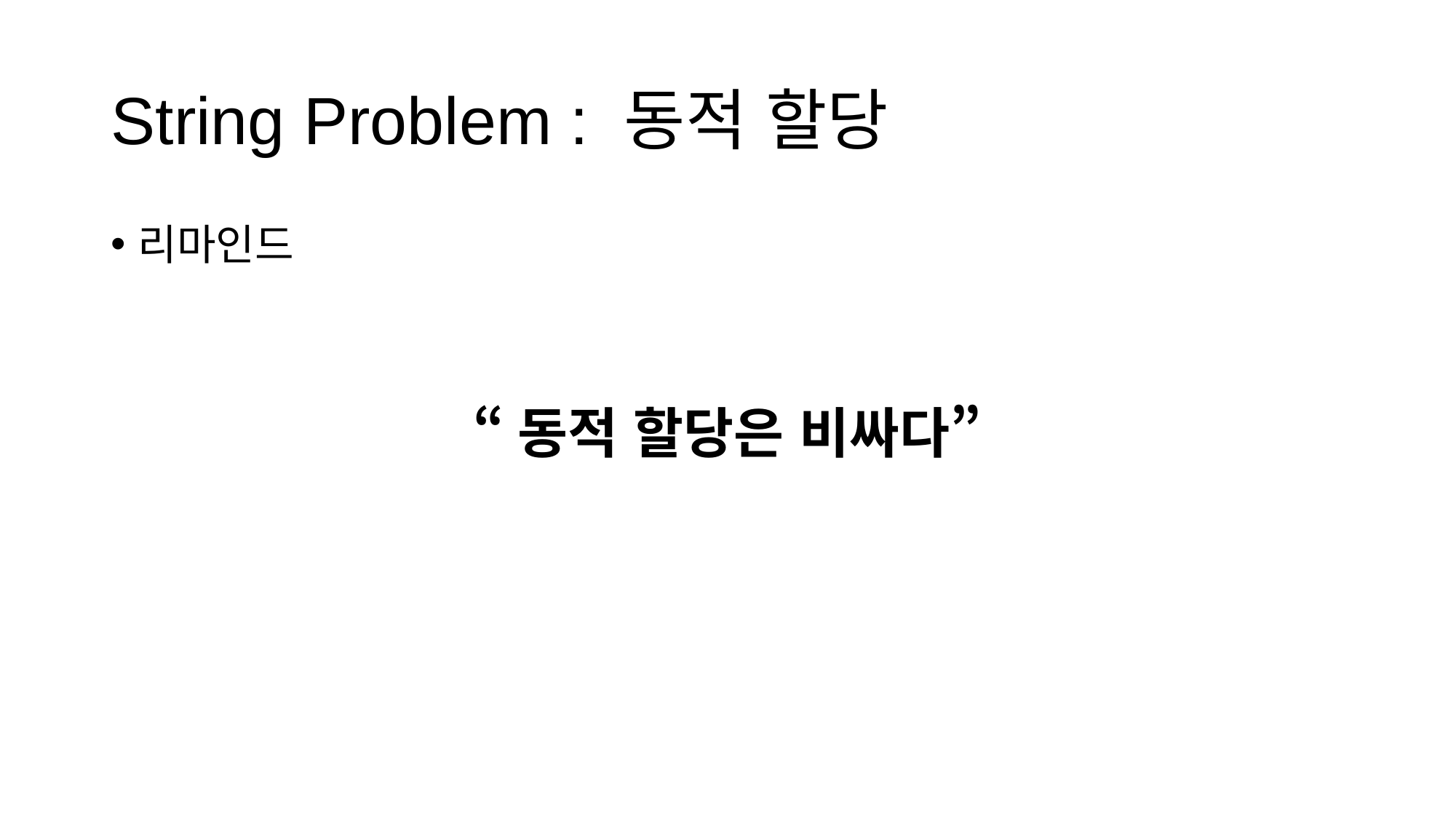

# String Problem : 동적 할당
리마인드

“동적 할당은 비싸다”